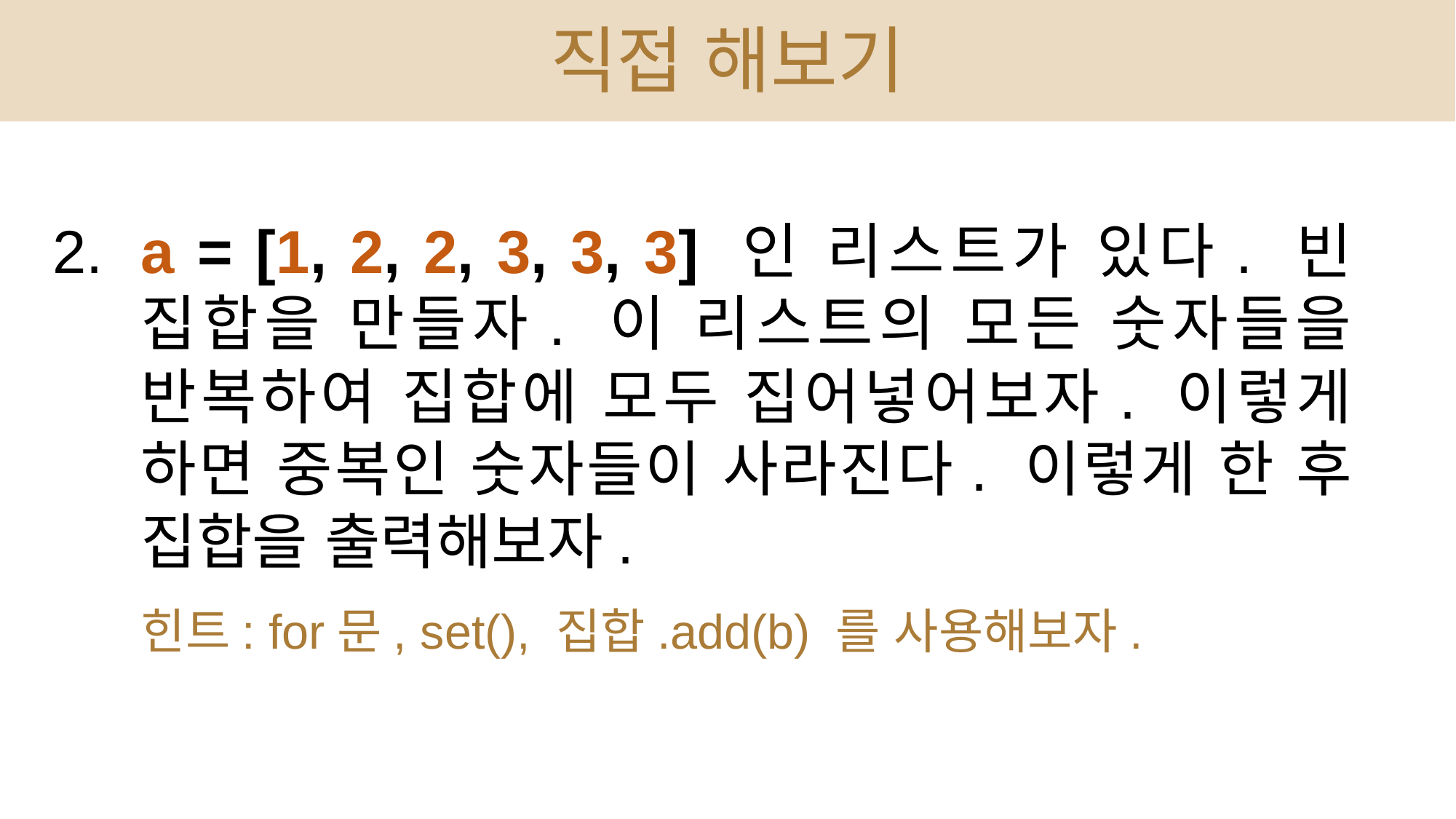

직접 해보기
2.
a = [1, 2, 2, 3, 3, 3] 인 리스트가 있다. 빈 집합을 만들자. 이 리스트의 모든 숫자들을 반복하여 집합에 모두 집어넣어보자. 이렇게 하면 중복인 숫자들이 사라진다. 이렇게 한 후 집합을 출력해보자.
힌트: for문, set(), 집합.add(b) 를 사용해보자.